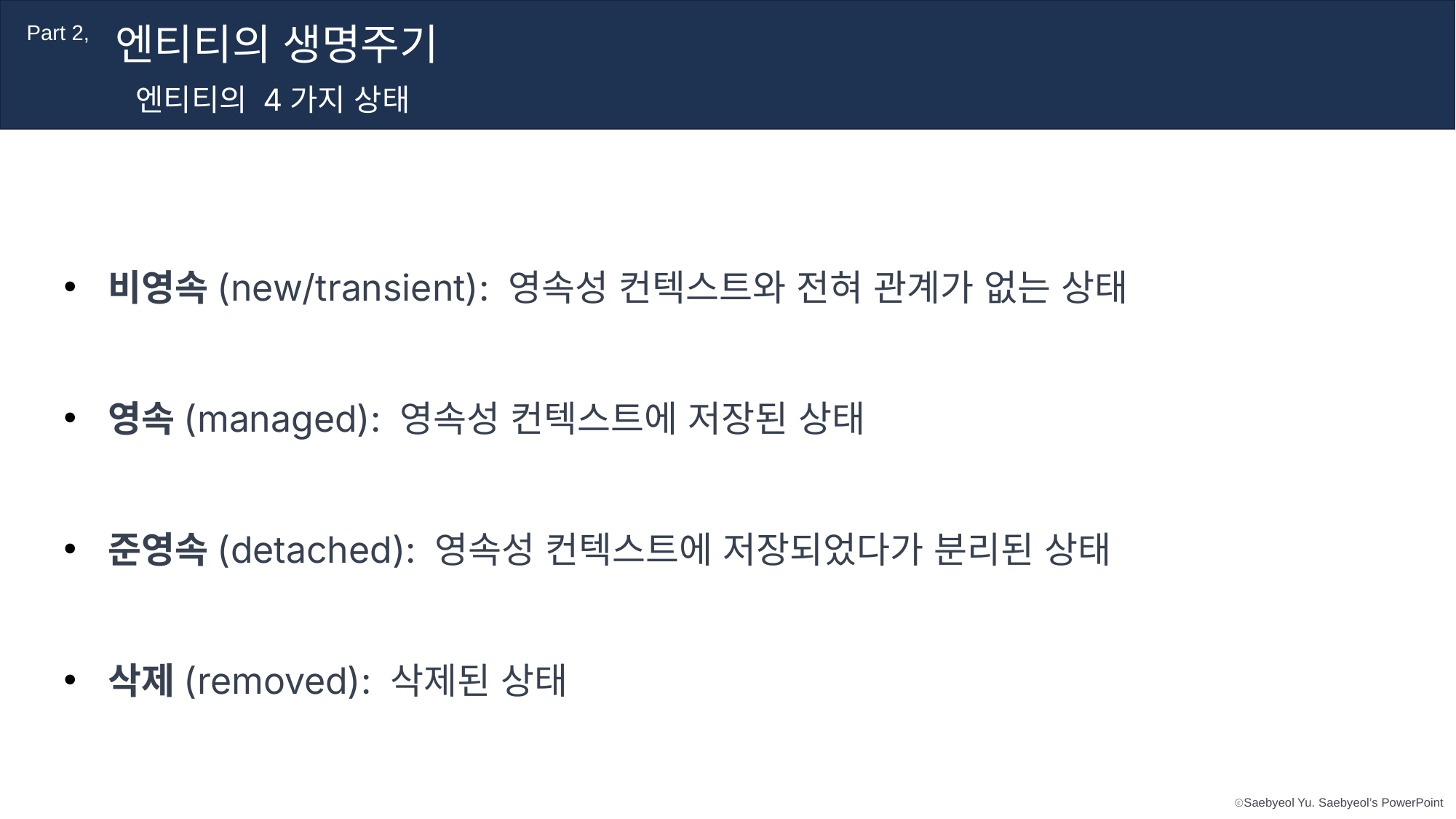

엔티티의 생명주기
Part 2,
엔티티의 4가지 상태
 비영속(new/transient): 영속성 컨텍스트와 전혀 관계가 없는 상태

 영속(managed): 영속성 컨텍스트에 저장된 상태

 준영속(detached): 영속성 컨텍스트에 저장되었다가 분리된 상태

 삭제(removed): 삭제된 상태